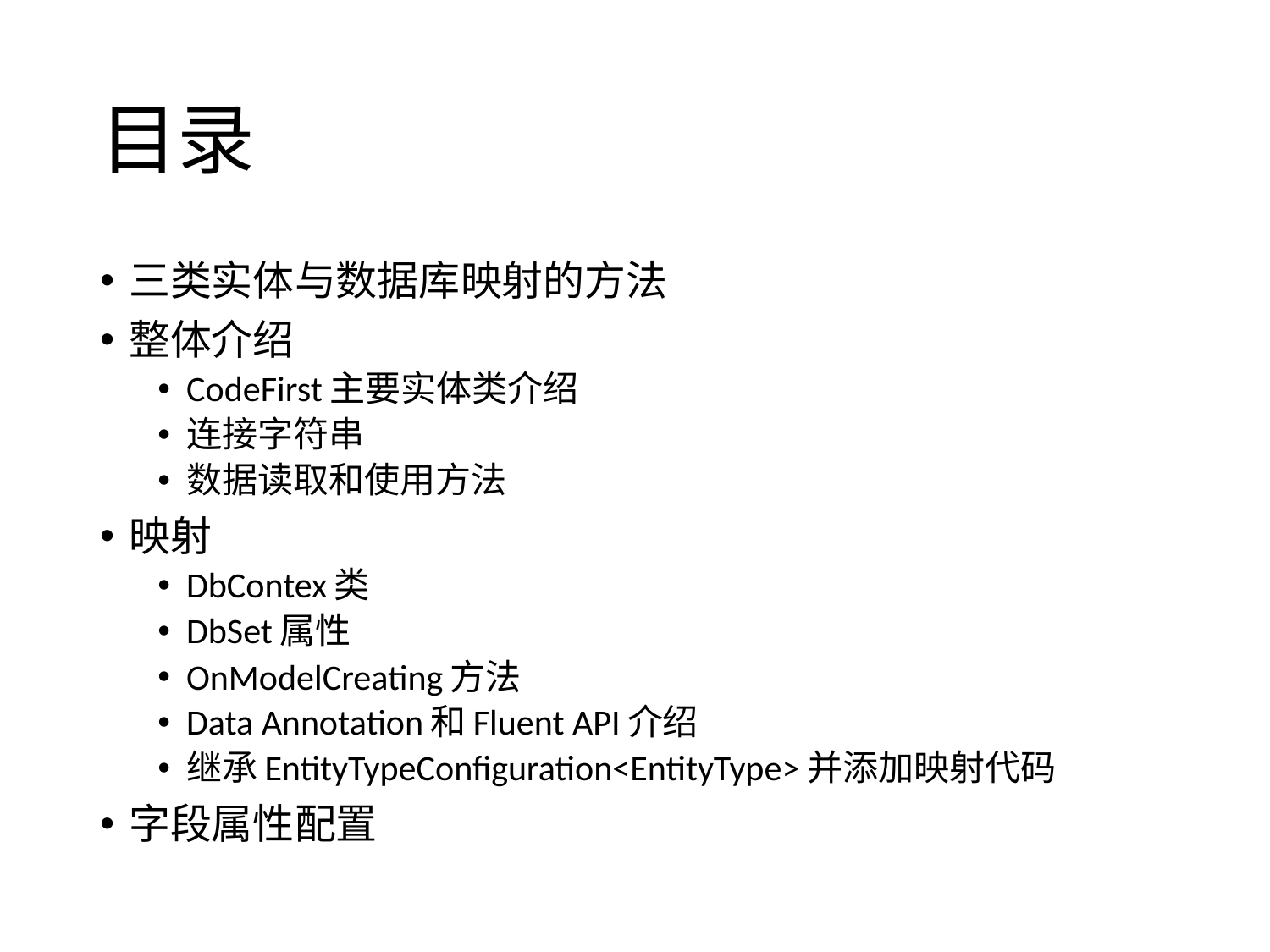

# 目录
三类实体与数据库映射的方法
整体介绍
CodeFirst主要实体类介绍
连接字符串
数据读取和使用方法
映射
DbContex类
DbSet属性
OnModelCreating方法
Data Annotation和Fluent API介绍
继承EntityTypeConfiguration<EntityType>并添加映射代码
字段属性配置